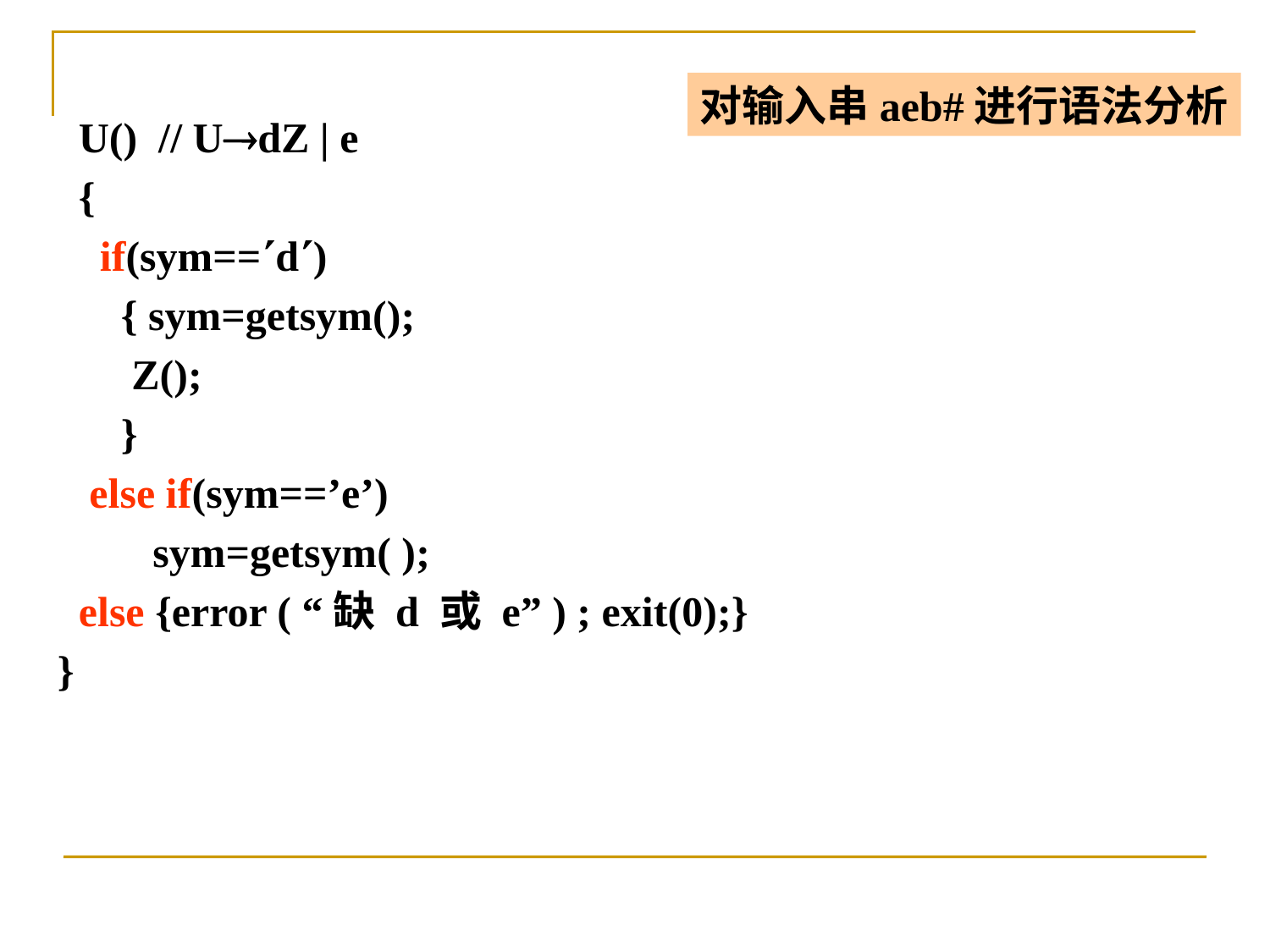

对输入串aeb#进行语法分析
  U()  // U→dZ | e
  {
    if(sym==′d′)
      { sym=getsym();
       Z();
      }
   else if(sym==’e’)
         sym=getsym( );
  else {error ( “缺 d 或 e” ) ; exit(0);}
}

104